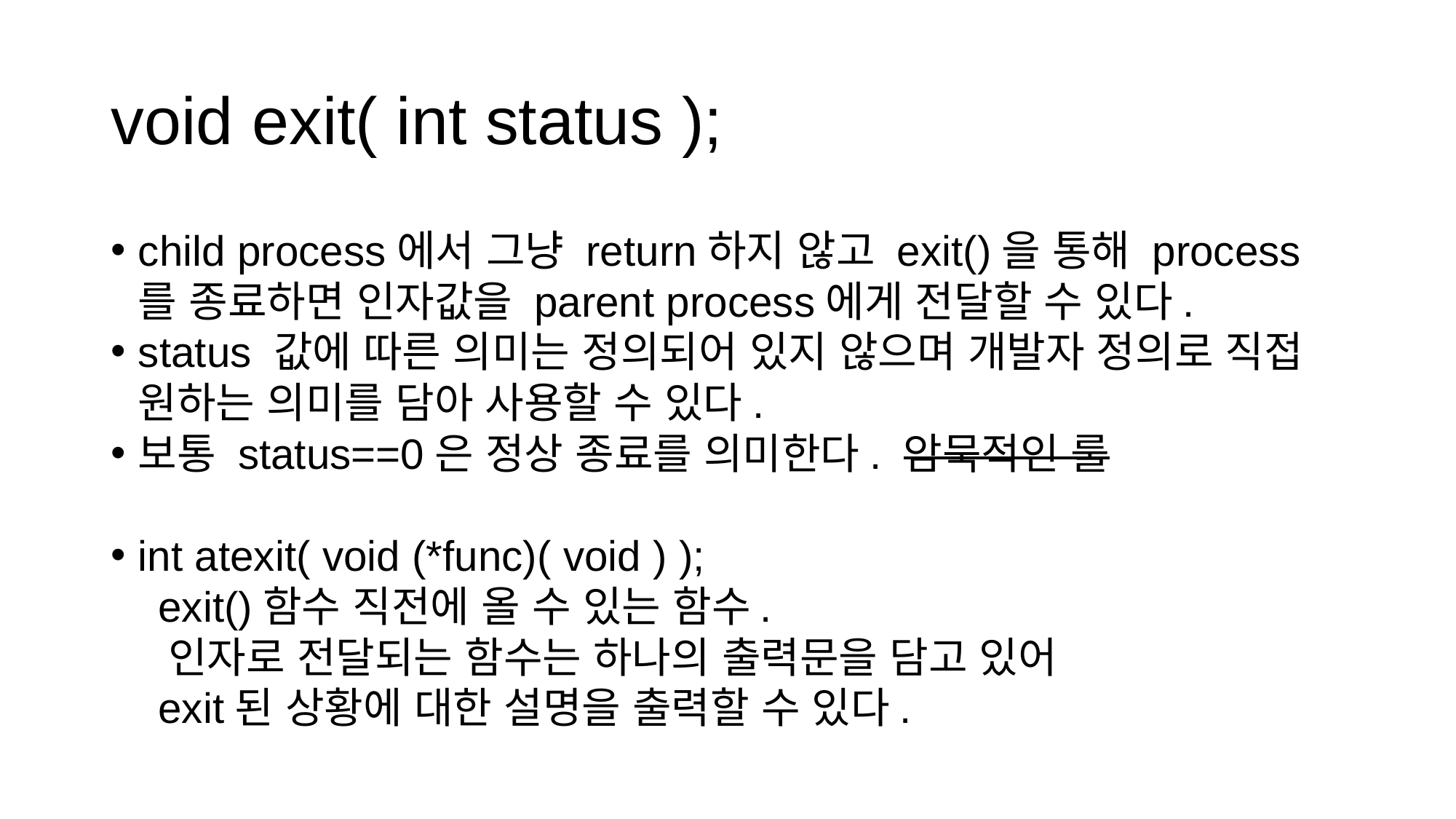

# void exit( int status );
child process에서 그냥 return하지 않고 exit()을 통해 process를 종료하면 인자값을 parent process에게 전달할 수 있다.
status 값에 따른 의미는 정의되어 있지 않으며 개발자 정의로 직접 원하는 의미를 담아 사용할 수 있다.
보통 status==0은 정상 종료를 의미한다. 암묵적인 룰

int atexit( void (*func)( void ) );
    exit()함수 직전에 올 수 있는 함수.
    인자로 전달되는 함수는 하나의 출력문을 담고 있어
    exit된 상황에 대한 설명을 출력할 수 있다.